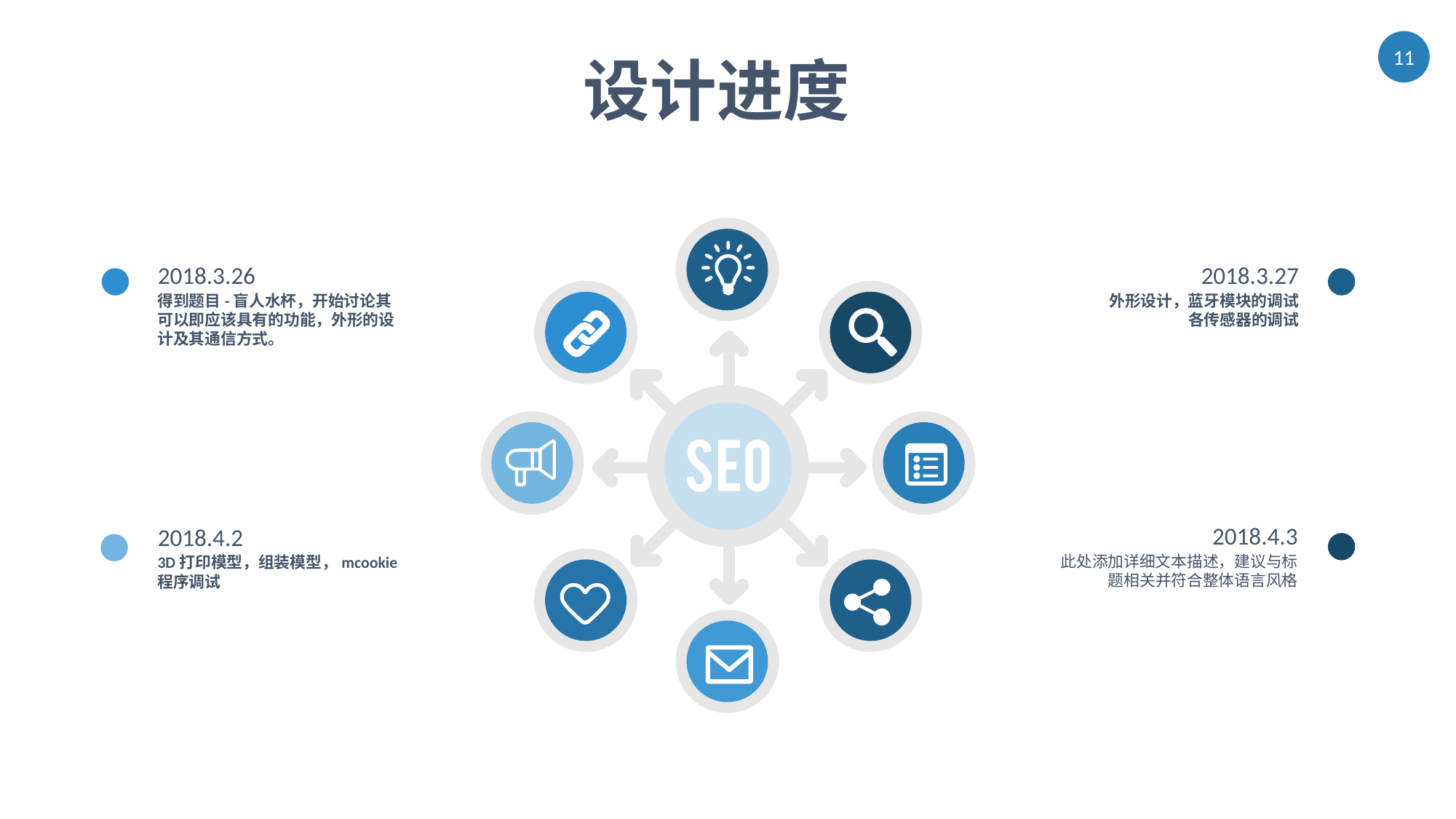

设计进度

2018.3.26
2018.3.27

得到题目-盲人水杯，开始讨论其可以即应该具有的功能，外形的设计及其通信方式。
外形设计，蓝牙模块的调试各传感器的调试

2018.4.3
2018.4.2

此处添加详细文本描述，建议与标题相关并符合整体语言风格
3D打印模型，组装模型，mcookie程序调试